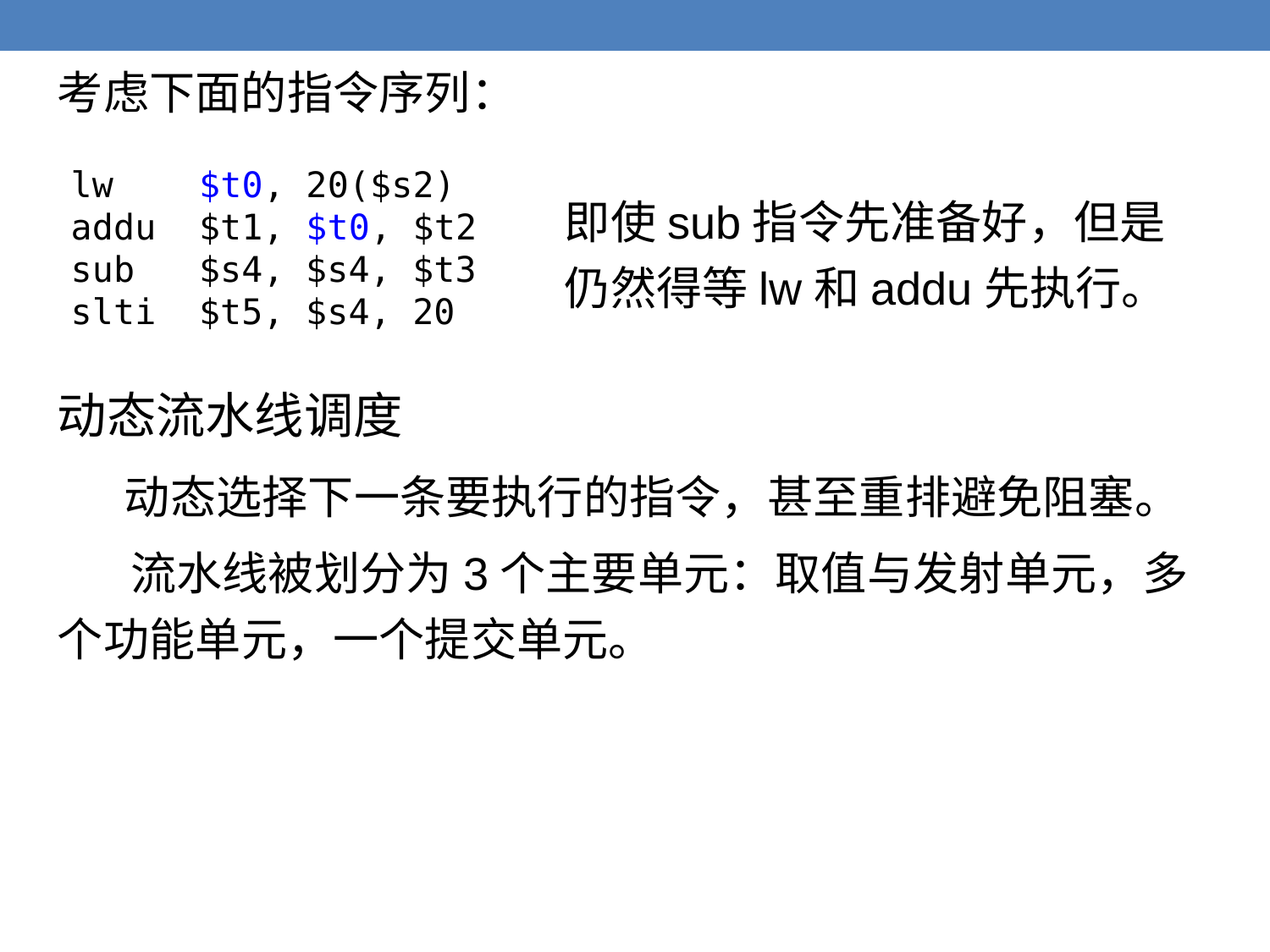

86
考虑下面的指令序列：
	lw    $t0, 20($s2)
addu  $t1, $t0, $t2
sub   $s4, $s4, $t3
slti  $t5, $s4, 20

即使sub指令先准备好，但是仍然得等lw和addu先执行。
动态流水线调度
     动态选择下一条要执行的指令，甚至重排避免阻塞。
      流水线被划分为3个主要单元：取值与发射单元，多个功能单元，一个提交单元。